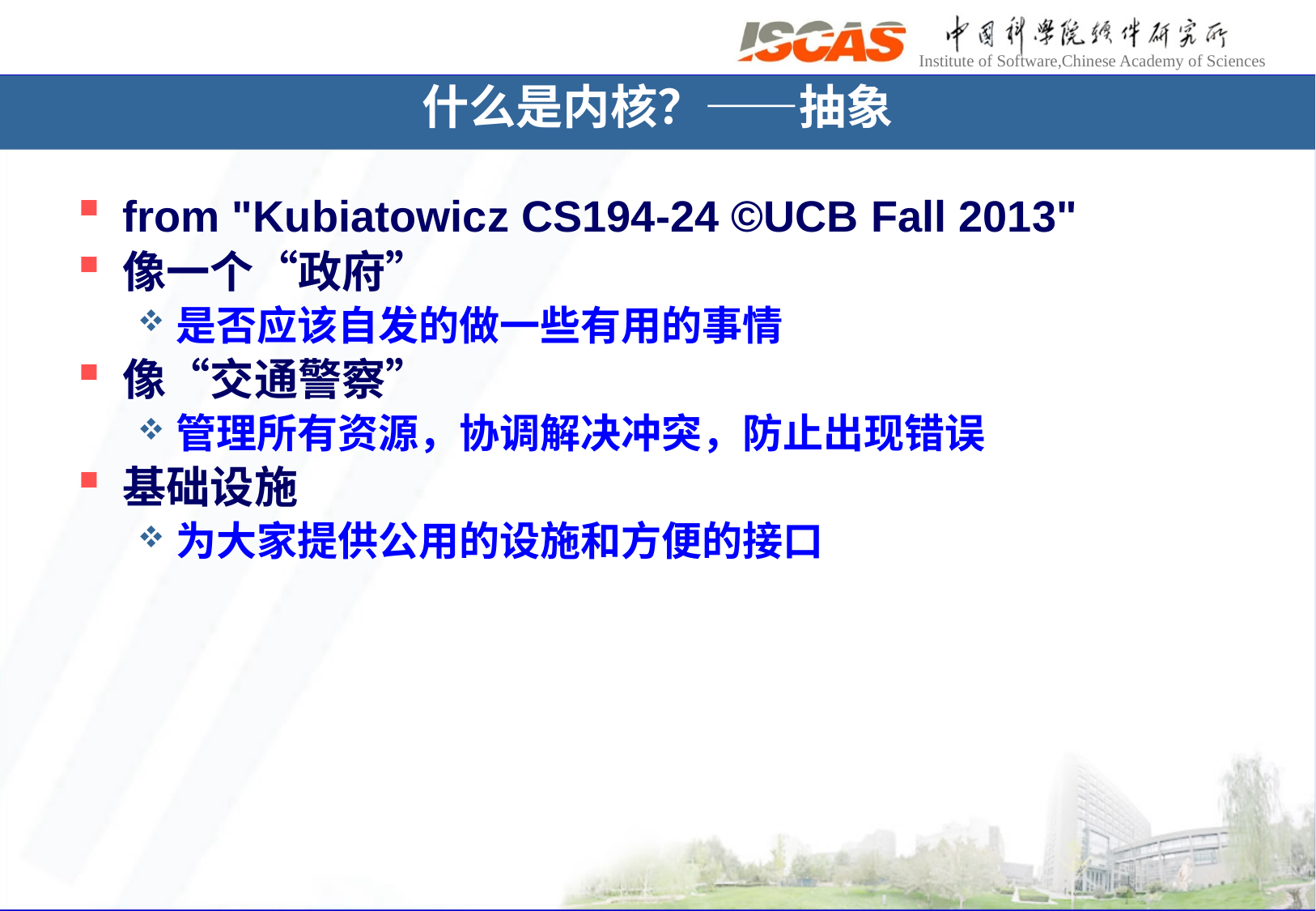

# 什么是内核？——抽象
from "Kubiatowicz CS194-24 ©UCB Fall 2013"
像一个“政府”
是否应该自发的做一些有用的事情
像“交通警察”
管理所有资源，协调解决冲突，防止出现错误
基础设施
为大家提供公用的设施和方便的接口